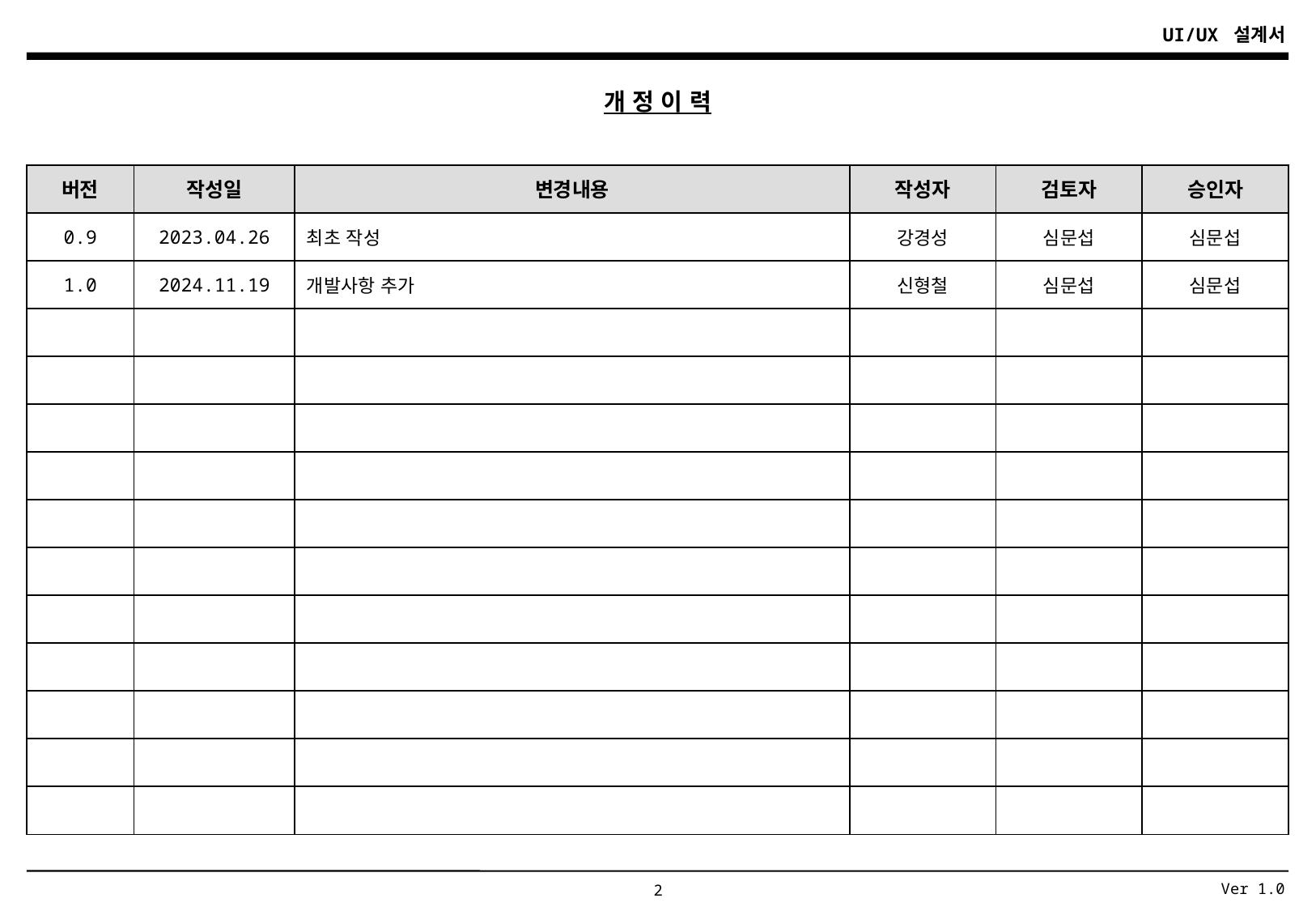

개 정 이 력
| 버전 | 작성일 | 변경내용 | 작성자 | 검토자 | 승인자 |
| --- | --- | --- | --- | --- | --- |
| 0.9 | 2023.04.26 | 최초 작성 | 강경성 | 심문섭 | 심문섭 |
| 1.0 | 2024.11.19 | 개발사항 추가 | 신형철 | 심문섭 | 심문섭 |
|  |  |  |  |  |  |
|  |  |  |  |  |  |
|  |  |  |  |  |  |
|  |  |  |  |  |  |
|  |  |  |  |  |  |
|  |  |  |  |  |  |
|  |  |  |  |  |  |
|  |  |  |  |  |  |
|  |  |  |  |  |  |
|  |  |  |  |  |  |
|  |  |  |  |  |  |